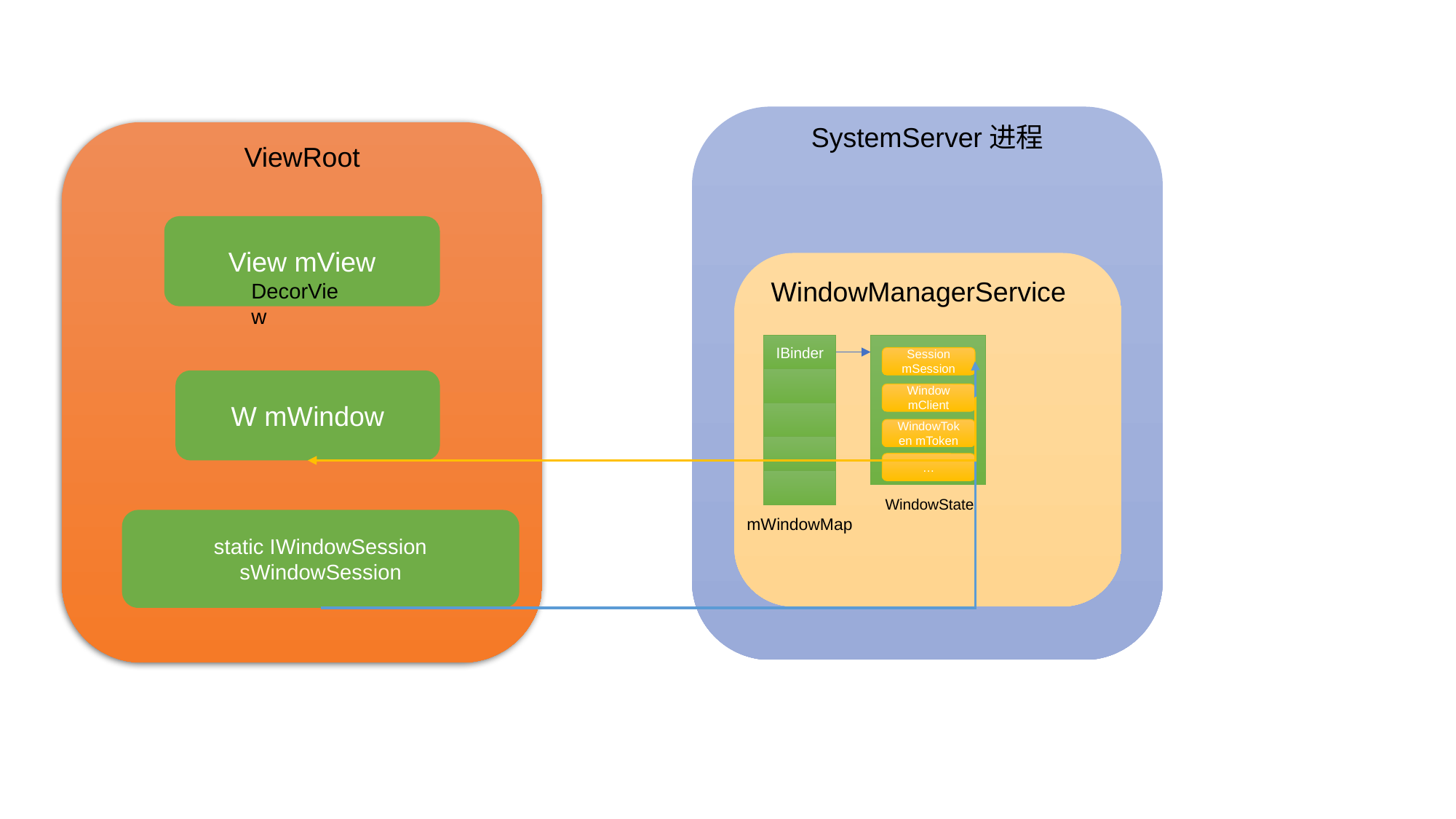

SystemServer进程

ViewRoot
View mView

WindowManagerService
DecorView
IBinder

Session mSession

W mWindow
Window mClient

WindowToken mToken

…

WindowState
mWindowMap
static IWindowSession sWindowSession